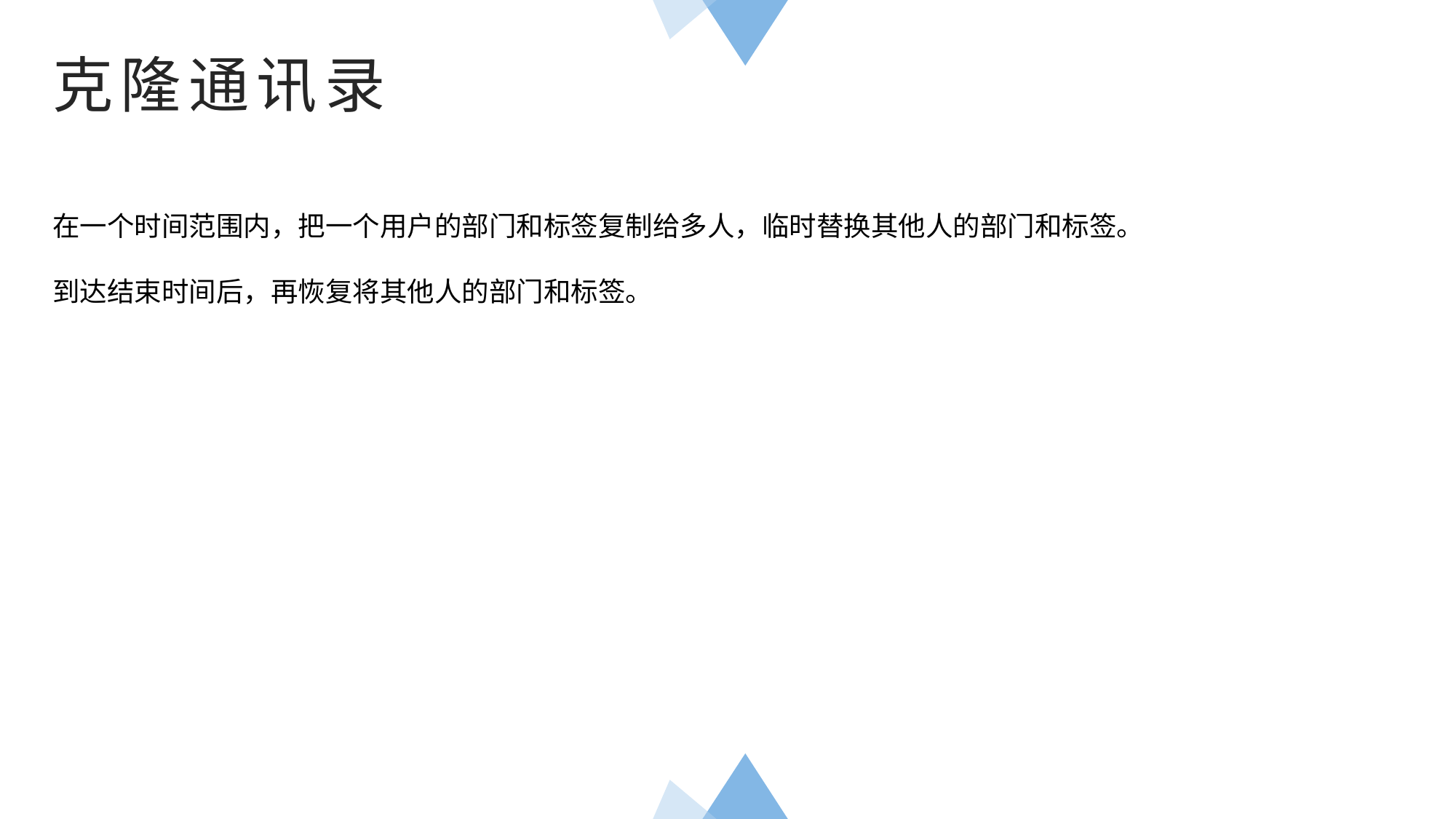

克隆通讯录
在一个时间范围内，把一个用户的部门和标签复制给多人，临时替换其他人的部门和标签。
到达结束时间后，再恢复将其他人的部门和标签。
11